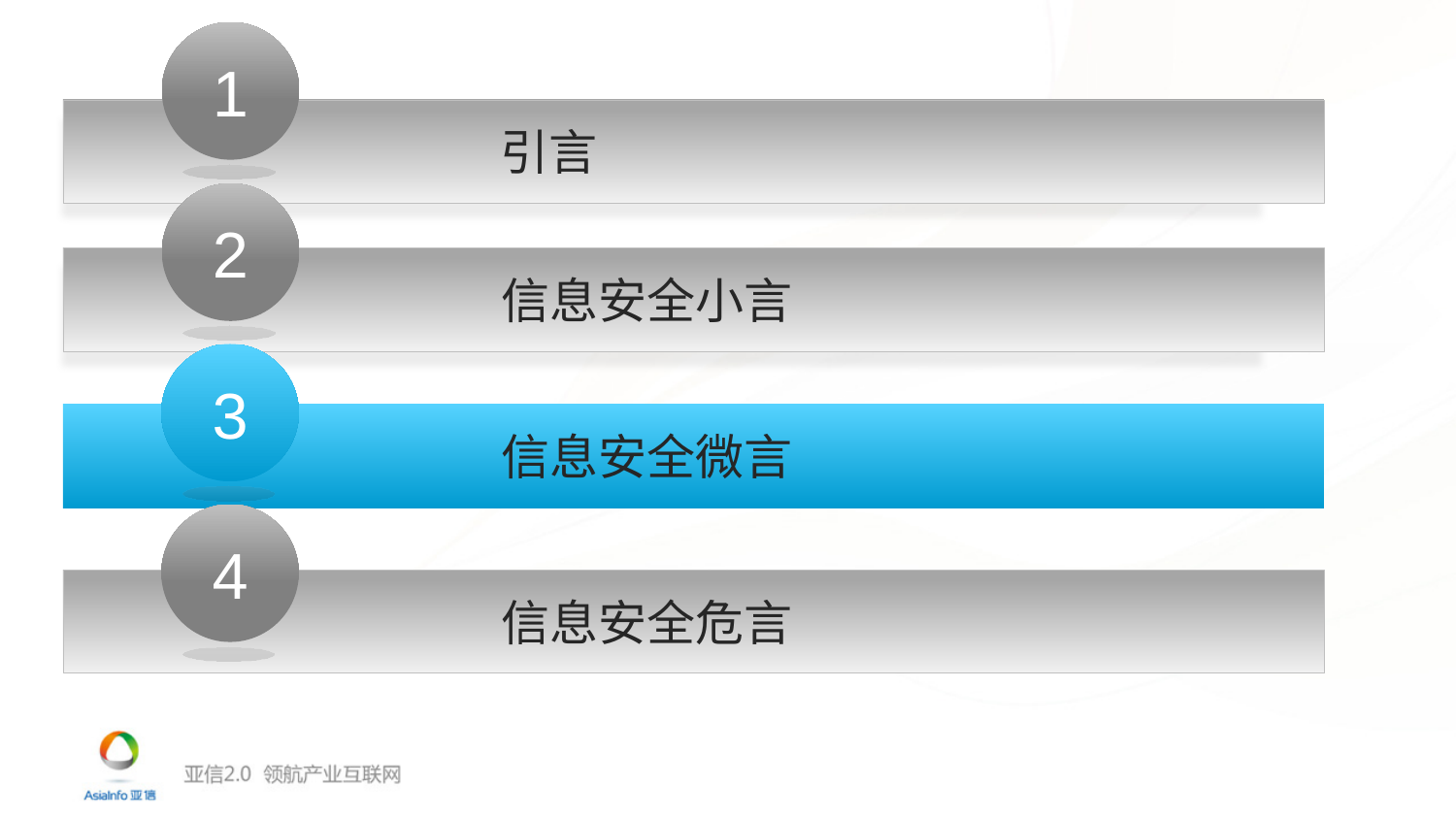

1

引言

2

信息安全小言

3

信息安全微言

4

信息安全危言